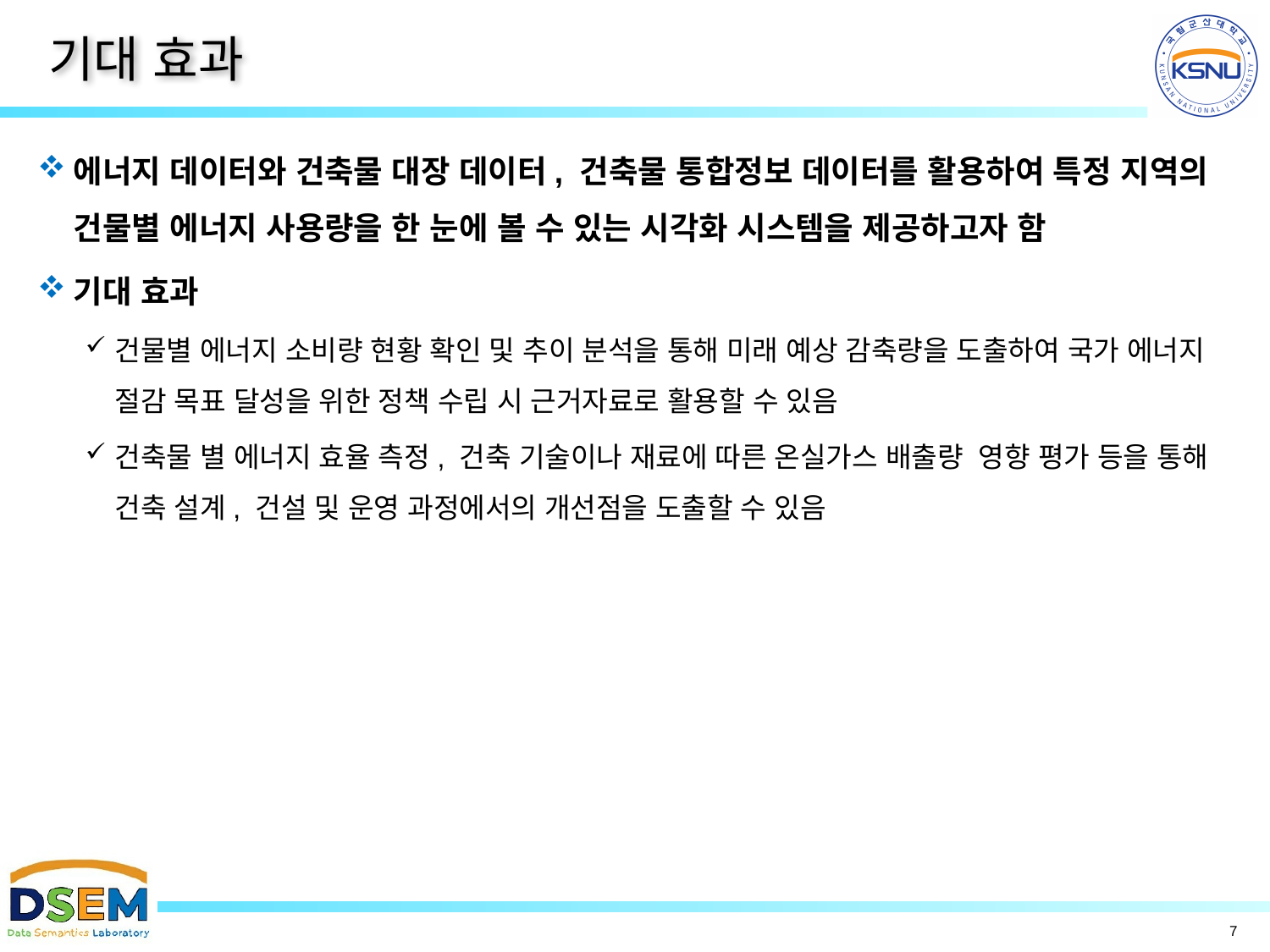

# 기대 효과
에너지 데이터와 건축물 대장 데이터, 건축물 통합정보 데이터를 활용하여 특정 지역의 건물별 에너지 사용량을 한 눈에 볼 수 있는 시각화 시스템을 제공하고자 함
기대 효과
건물별 에너지 소비량 현황 확인 및 추이 분석을 통해 미래 예상 감축량을 도출하여 국가 에너지 절감 목표 달성을 위한 정책 수립 시 근거자료로 활용할 수 있음
건축물 별 에너지 효율 측정, 건축 기술이나 재료에 따른 온실가스 배출량  영향 평가 등을 통해 건축 설계, 건설 및 운영 과정에서의 개선점을 도출할 수 있음

7